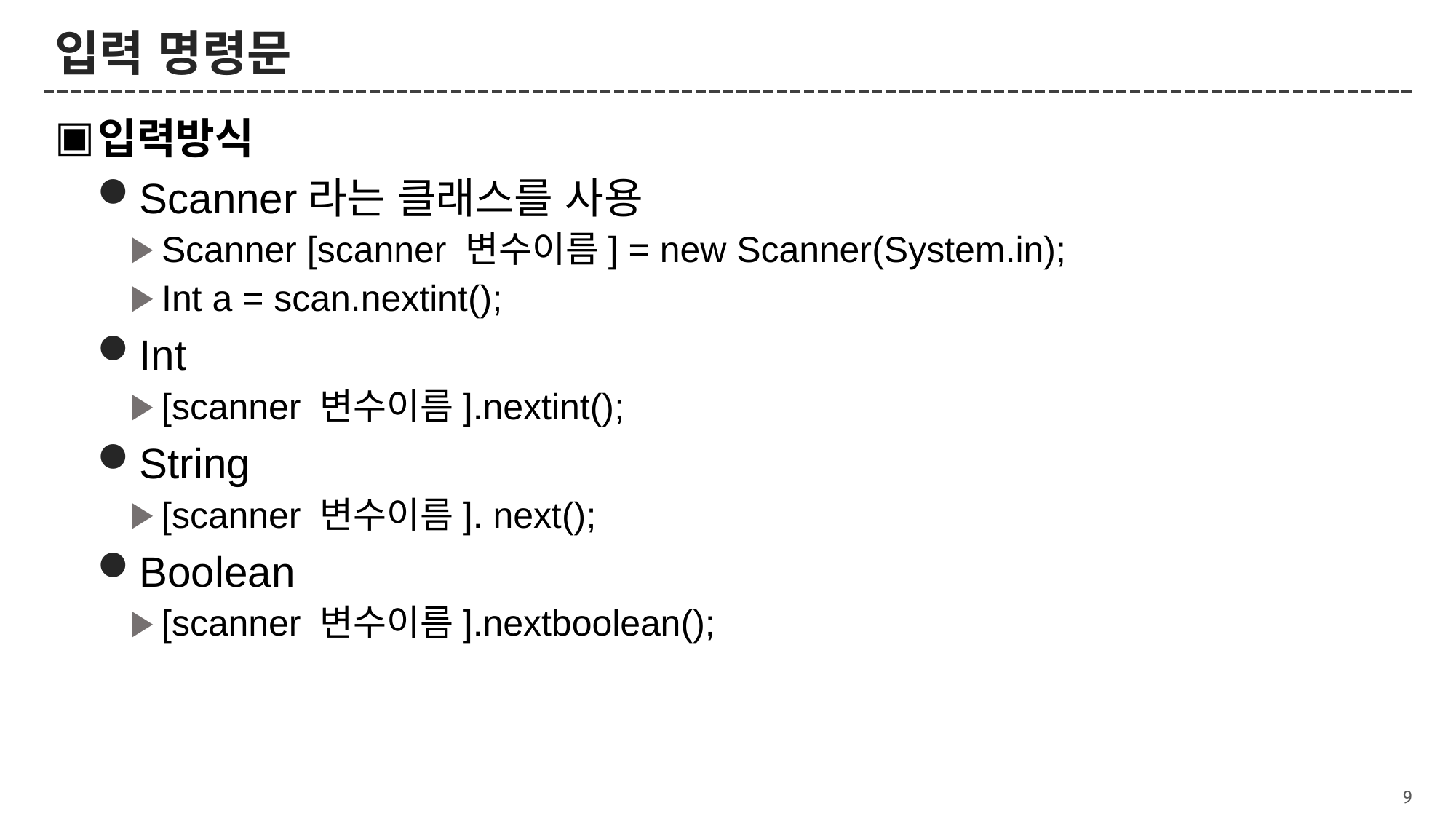

# 입력 명령문
입력방식
Scanner라는 클래스를 사용
Scanner [scanner 변수이름] = new Scanner(System.in);
Int a = scan.nextint();
Int
[scanner 변수이름].nextint();
String
[scanner 변수이름]. next();
Boolean
[scanner 변수이름].nextboolean();